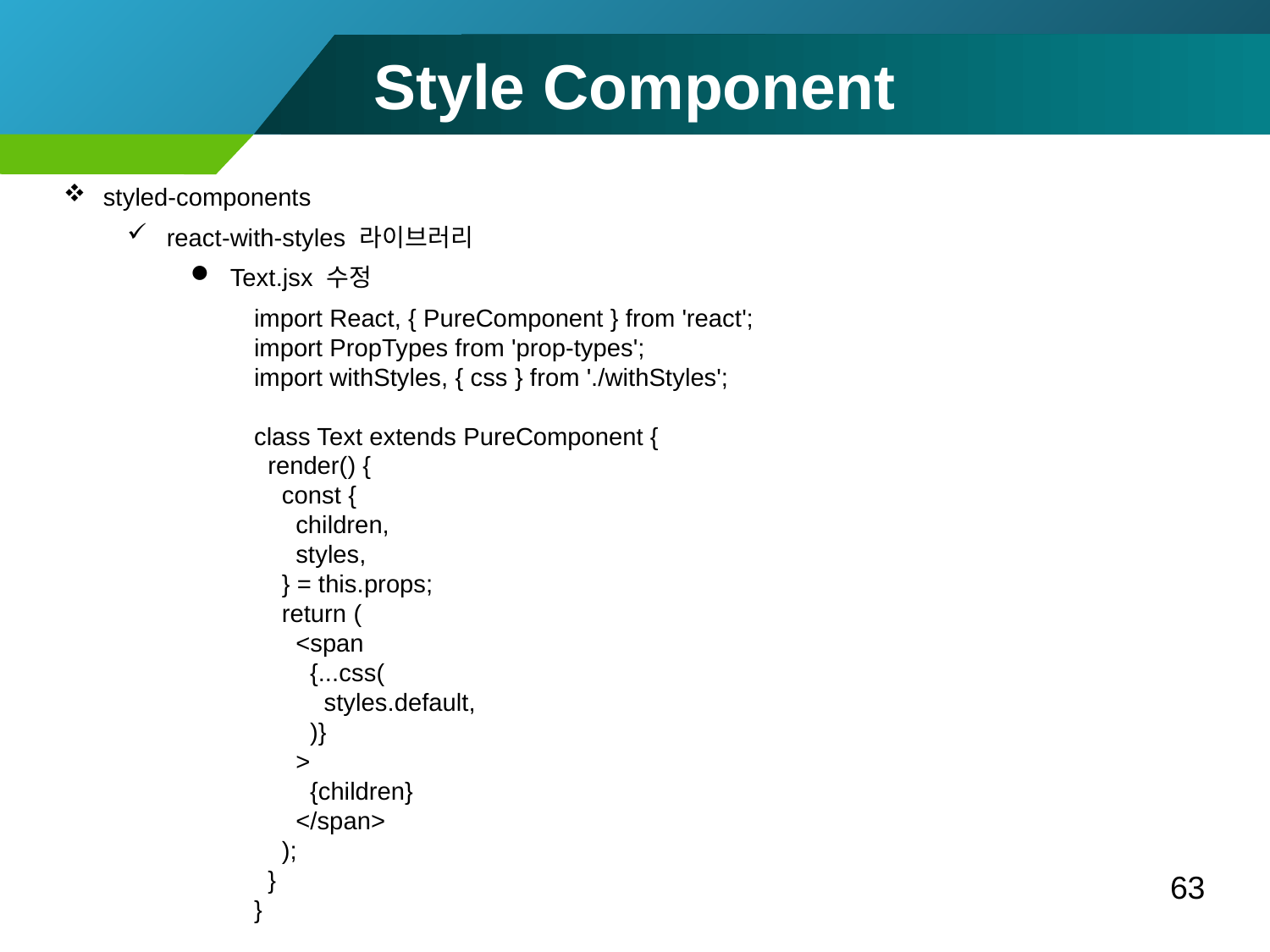

Style Component
styled-components
react-with-styles 라이브러리
Text.jsx 수정
import React, { PureComponent } from 'react';
import PropTypes from 'prop-types';
import withStyles, { css } from './withStyles';

class Text extends PureComponent {
  render() {
    const {
      children,
      styles,
    } = this.props;
    return (
      <span
        {...css(
          styles.default,
        )}
      >
        {children}
      </span>
    );
  }
}

63